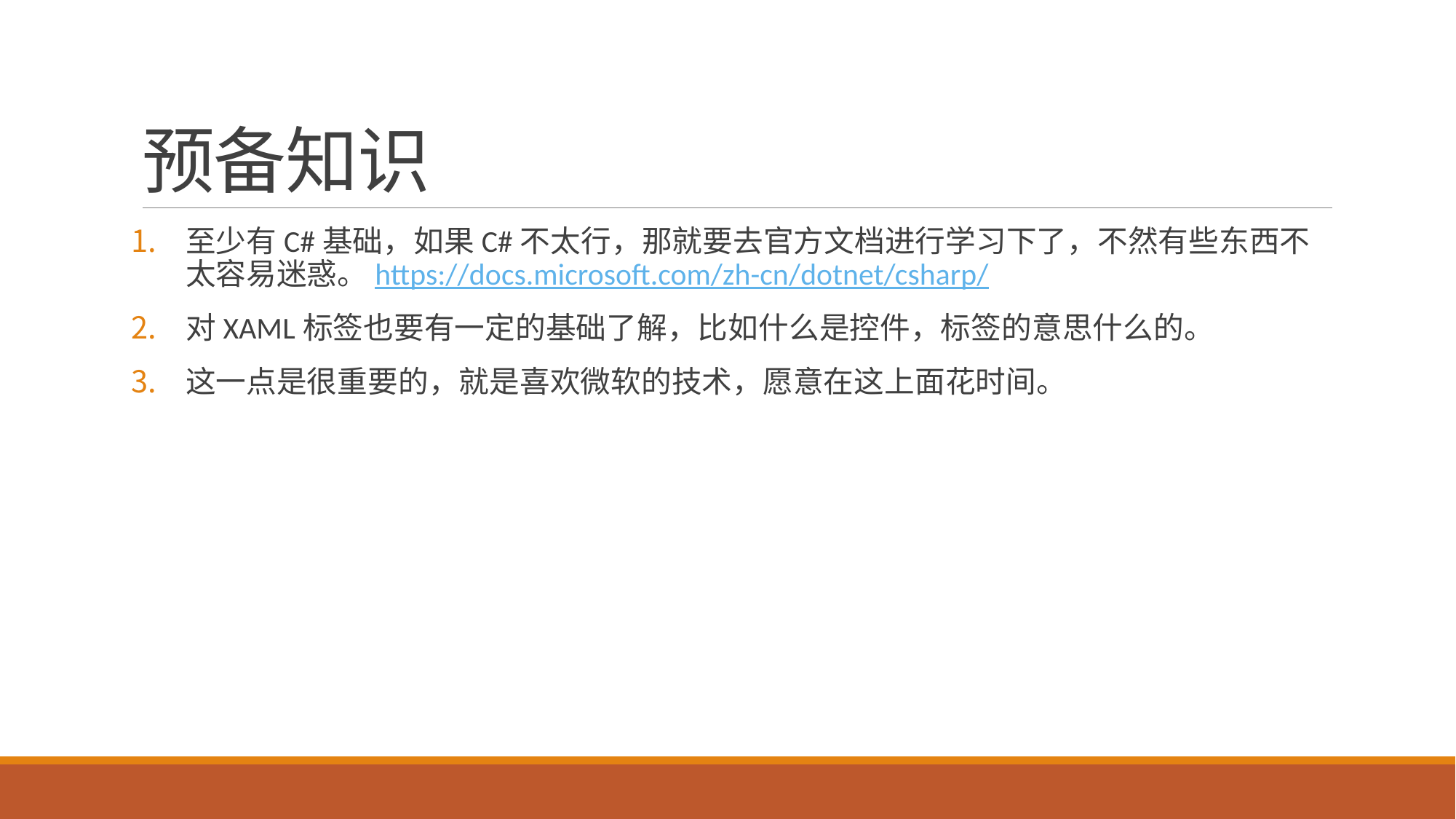

# 预备知识
至少有C#基础，如果C#不太行，那就要去官方文档进行学习下了，不然有些东西不太容易迷惑。https://docs.microsoft.com/zh-cn/dotnet/csharp/
对XAML标签也要有一定的基础了解，比如什么是控件，标签的意思什么的。
这一点是很重要的，就是喜欢微软的技术，愿意在这上面花时间。